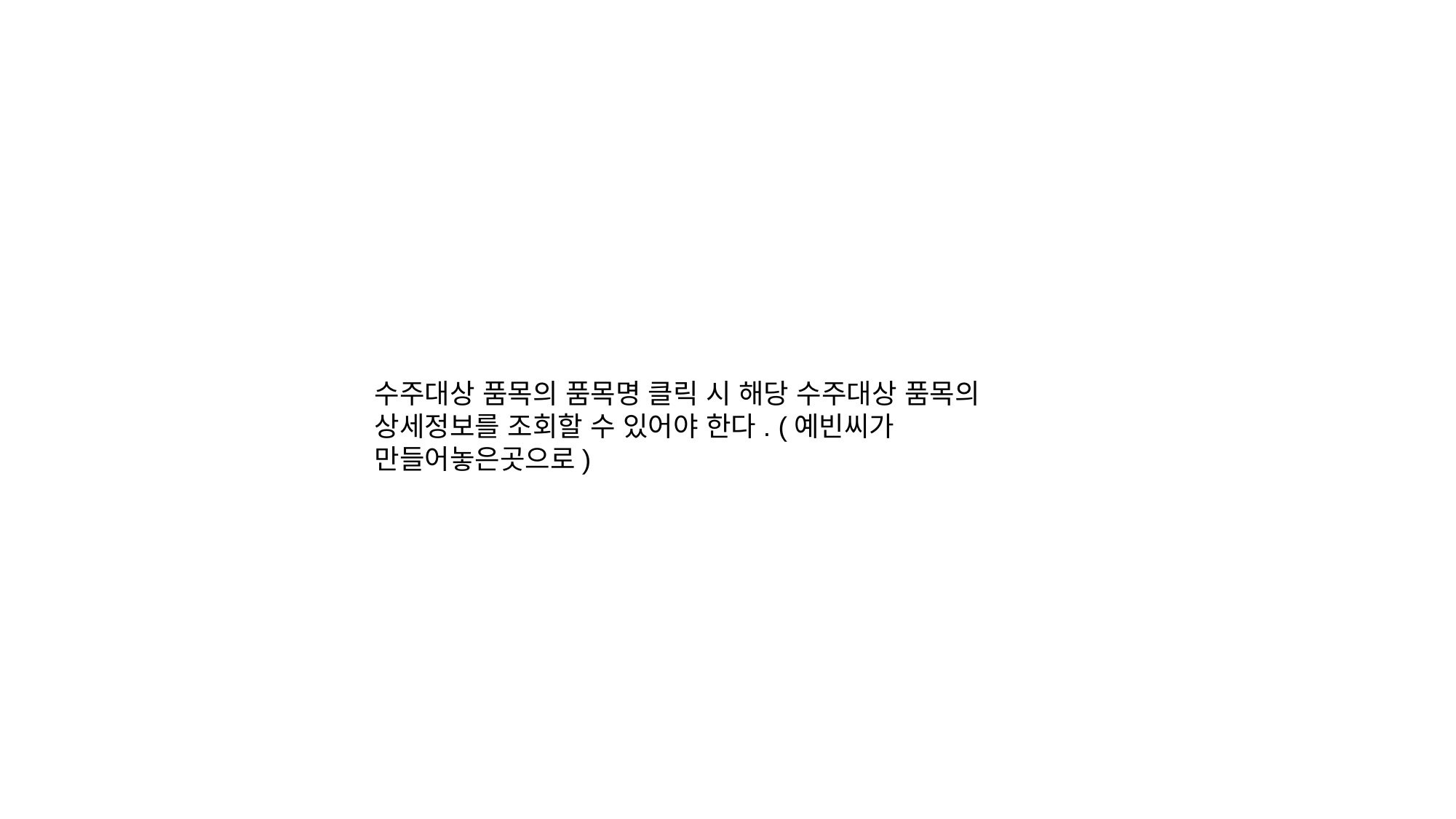

수주대상 품목의 품목명 클릭 시 해당 수주대상 품목의 상세정보를 조회할 수 있어야 한다. (예빈씨가 만들어놓은곳으로)